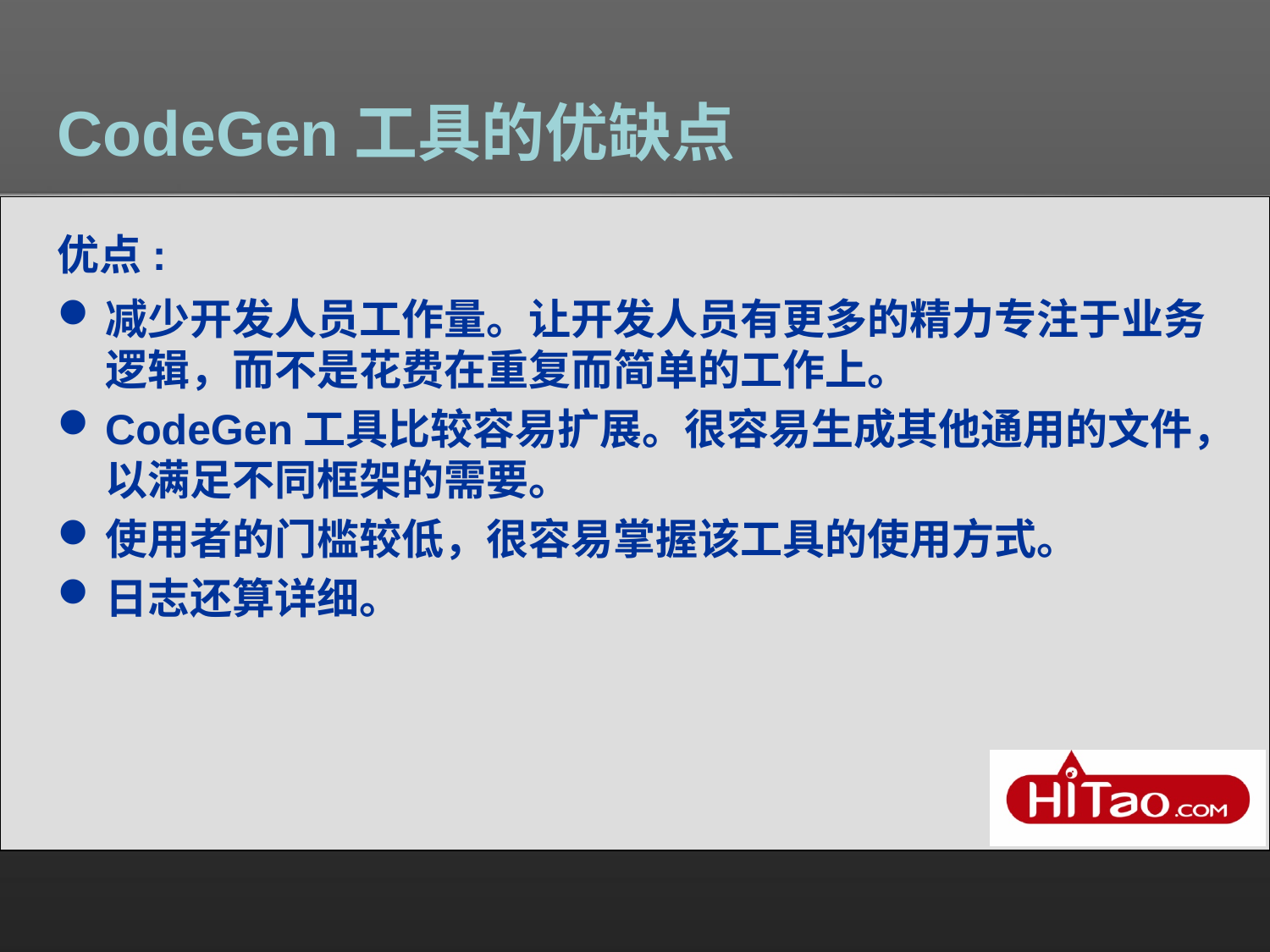

CodeGen工具的优缺点
优点:
减少开发人员工作量。让开发人员有更多的精力专注于业务逻辑，而不是花费在重复而简单的工作上。
CodeGen工具比较容易扩展。很容易生成其他通用的文件，以满足不同框架的需要。
使用者的门槛较低，很容易掌握该工具的使用方式。
日志还算详细。